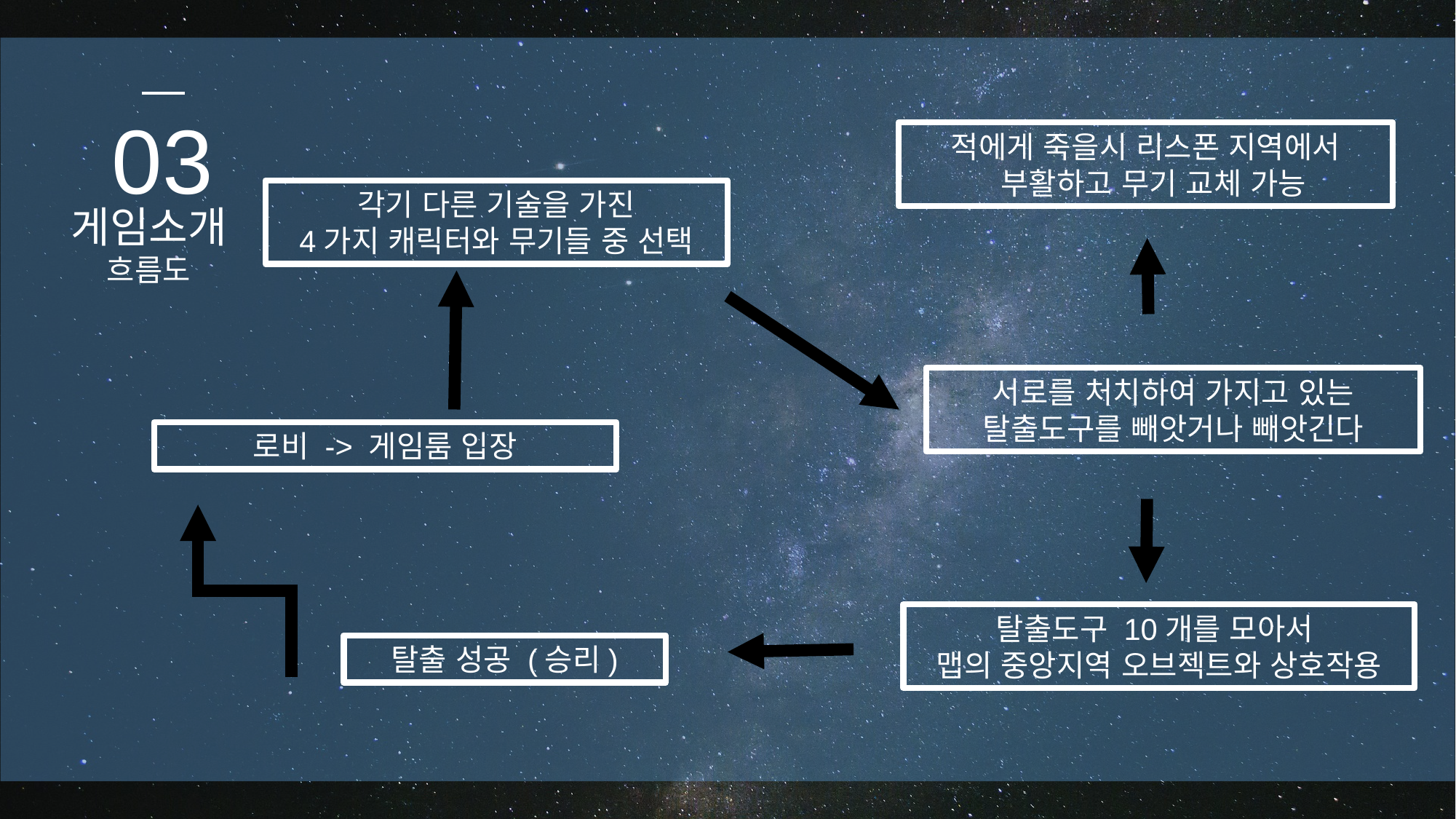

03
적에게 죽을시 리스폰 지역에서
 부활하고 무기 교체 가능
각기 다른 기술을 가진
4가지 캐릭터와 무기들 중 선택
게임소개
흐름도

서로를 처치하여 가지고 있는 탈출도구를 빼앗거나 빼앗긴다
로비 -> 게임룸 입장
탈출도구 10개를 모아서
맵의 중앙지역 오브젝트와 상호작용
탈출 성공 (승리)